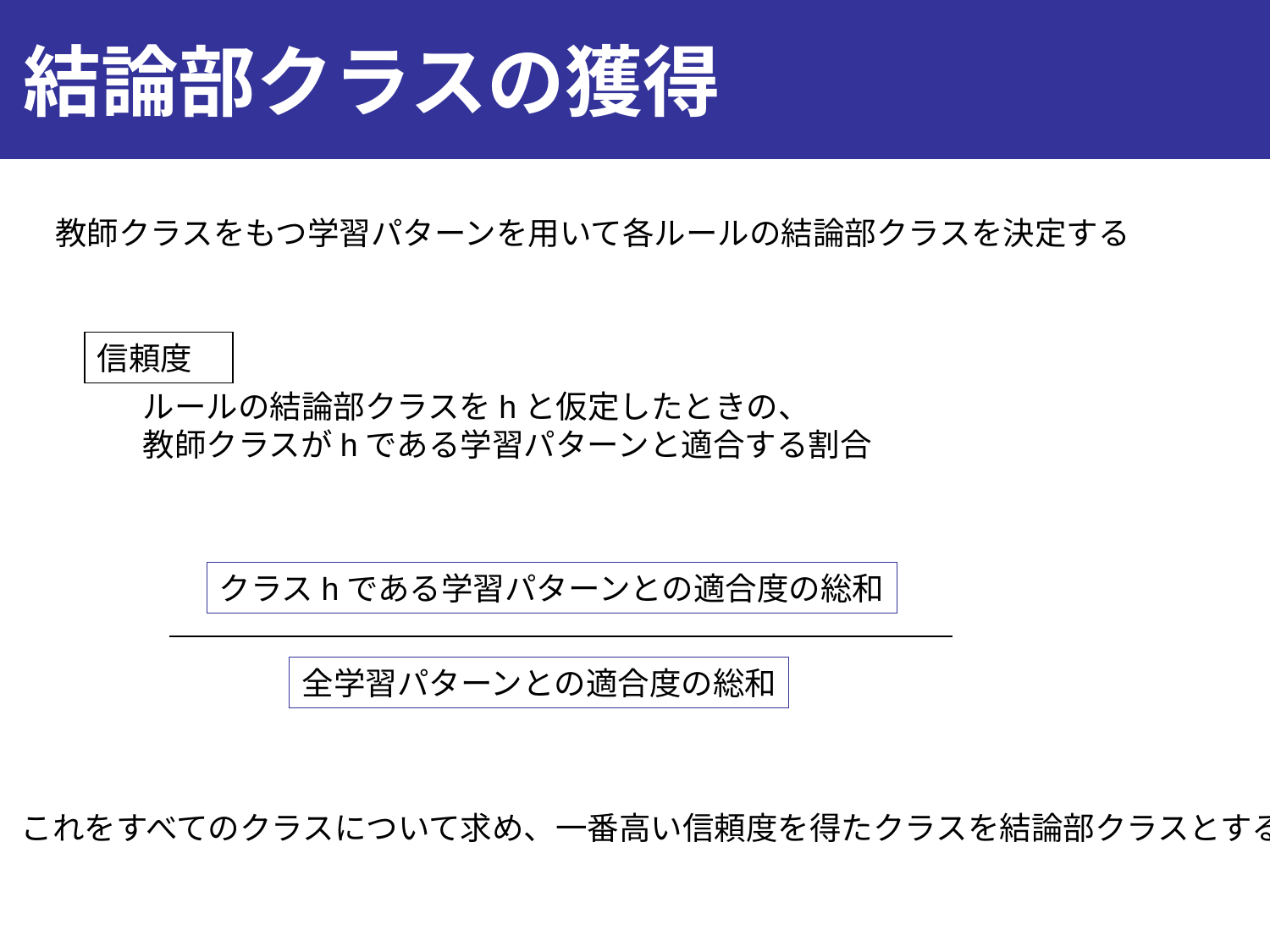

# 結論部クラスの獲得
教師クラスをもつ学習パターンを用いて各ルールの結論部クラスを決定する
信頼度
ルールの結論部クラスをhと仮定したときの、
教師クラスがhである学習パターンと適合する割合
クラスhである学習パターンとの適合度の総和
全学習パターンとの適合度の総和
これをすべてのクラスについて求め、一番高い信頼度を得たクラスを結論部クラスとする